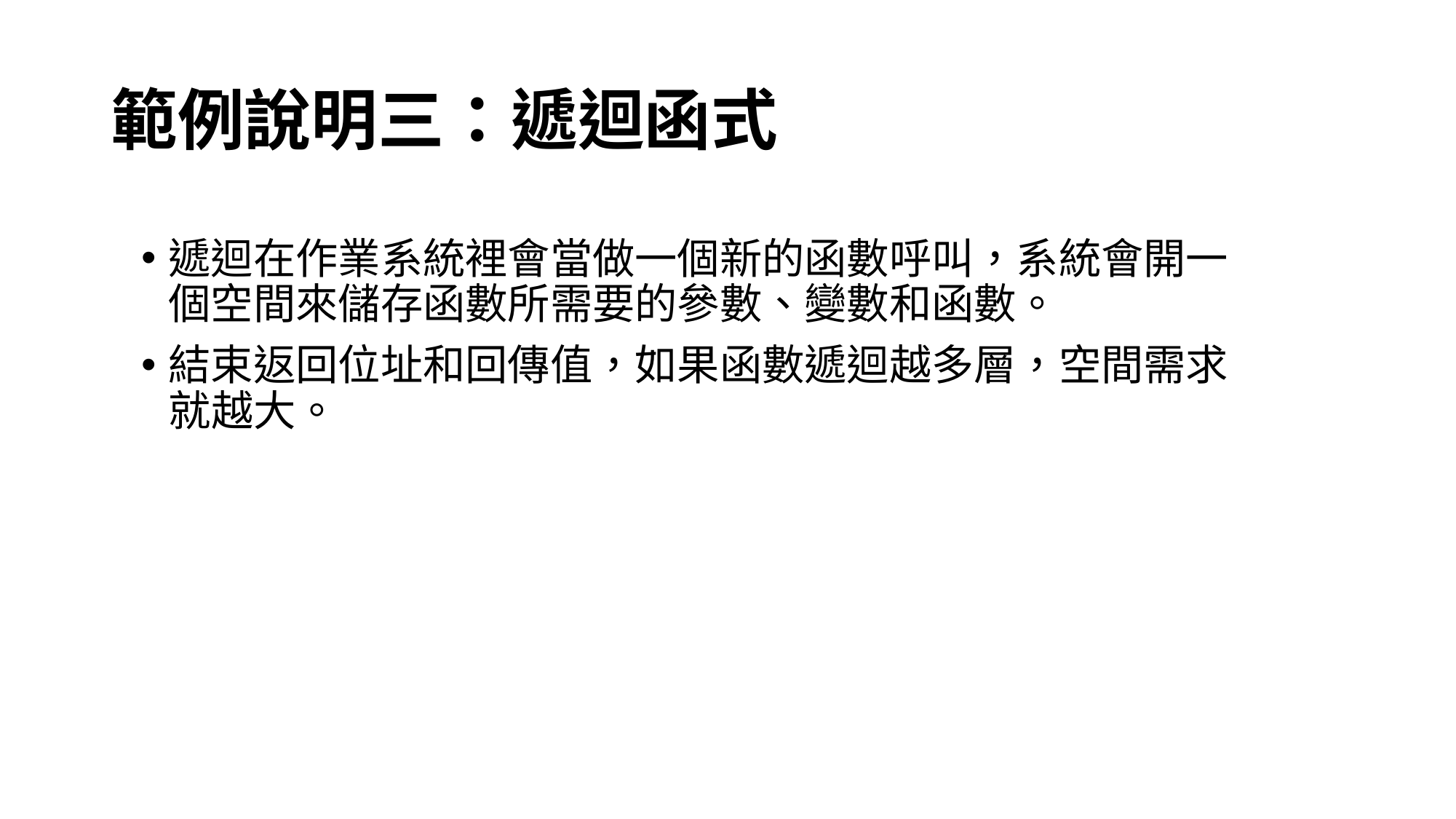

# 範例說明三：遞迴函式

遞迴在作業系統裡會當做一個新的函數呼叫，系統會開一個空間來儲存函數所需要的參數、變數和函數。
結束返回位址和回傳值，如果函數遞迴越多層，空間需求就越大。